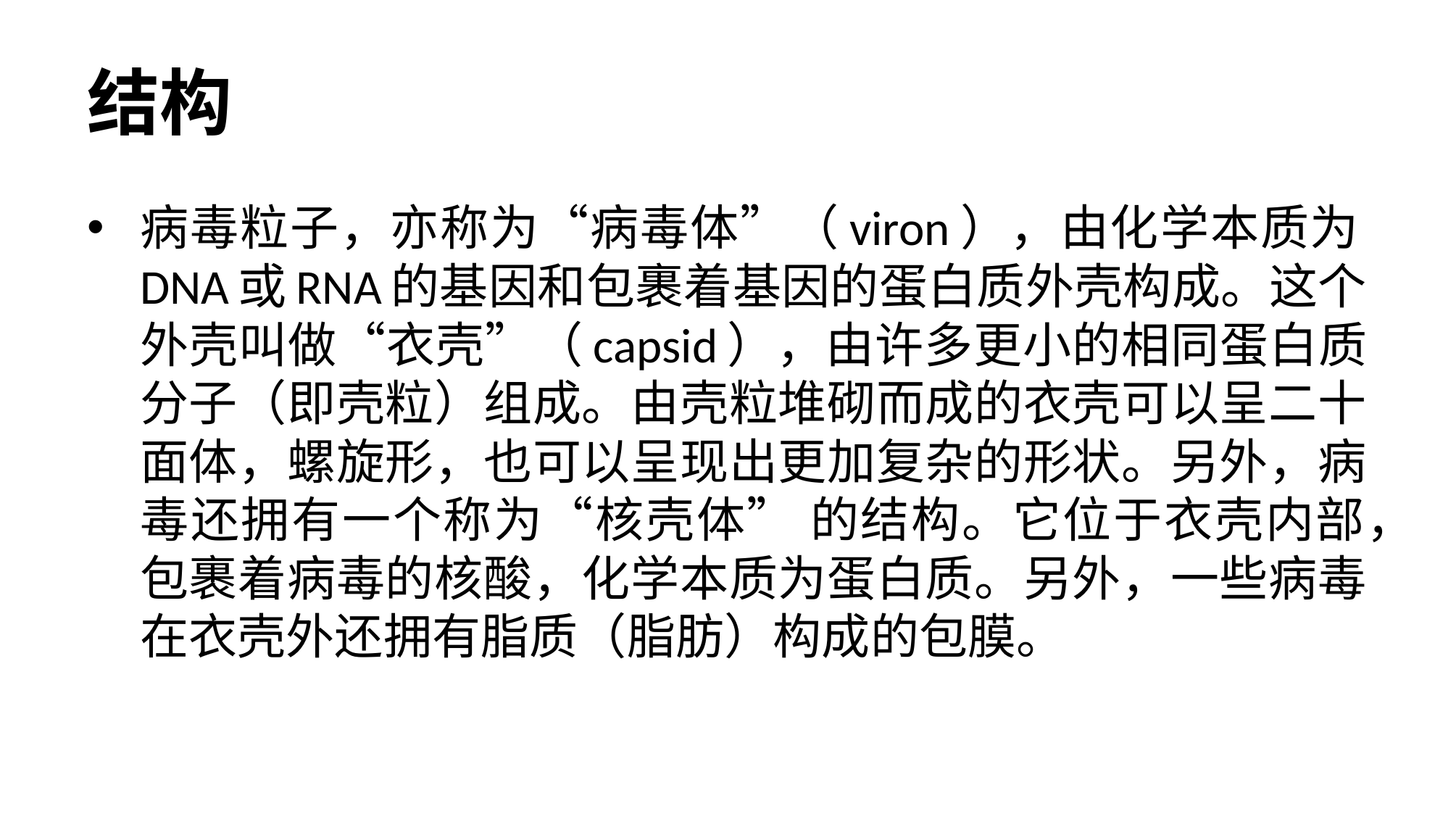

# 结构
病毒粒子，亦称为“病毒体”（viron），由化学本质为DNA或RNA的基因和包裹着基因的蛋白质外壳构成。这个外壳叫做“衣壳”（capsid），由许多更小的相同蛋白质分子（即壳粒）组成。由壳粒堆砌而成的衣壳可以呈二十面体，螺旋形，也可以呈现出更加复杂的形状。另外，病毒还拥有一个称为“核壳体” 的结构。它位于衣壳内部，包裹着病毒的核酸，化学本质为蛋白质。另外，一些病毒在衣壳外还拥有脂质（脂肪）构成的包膜。